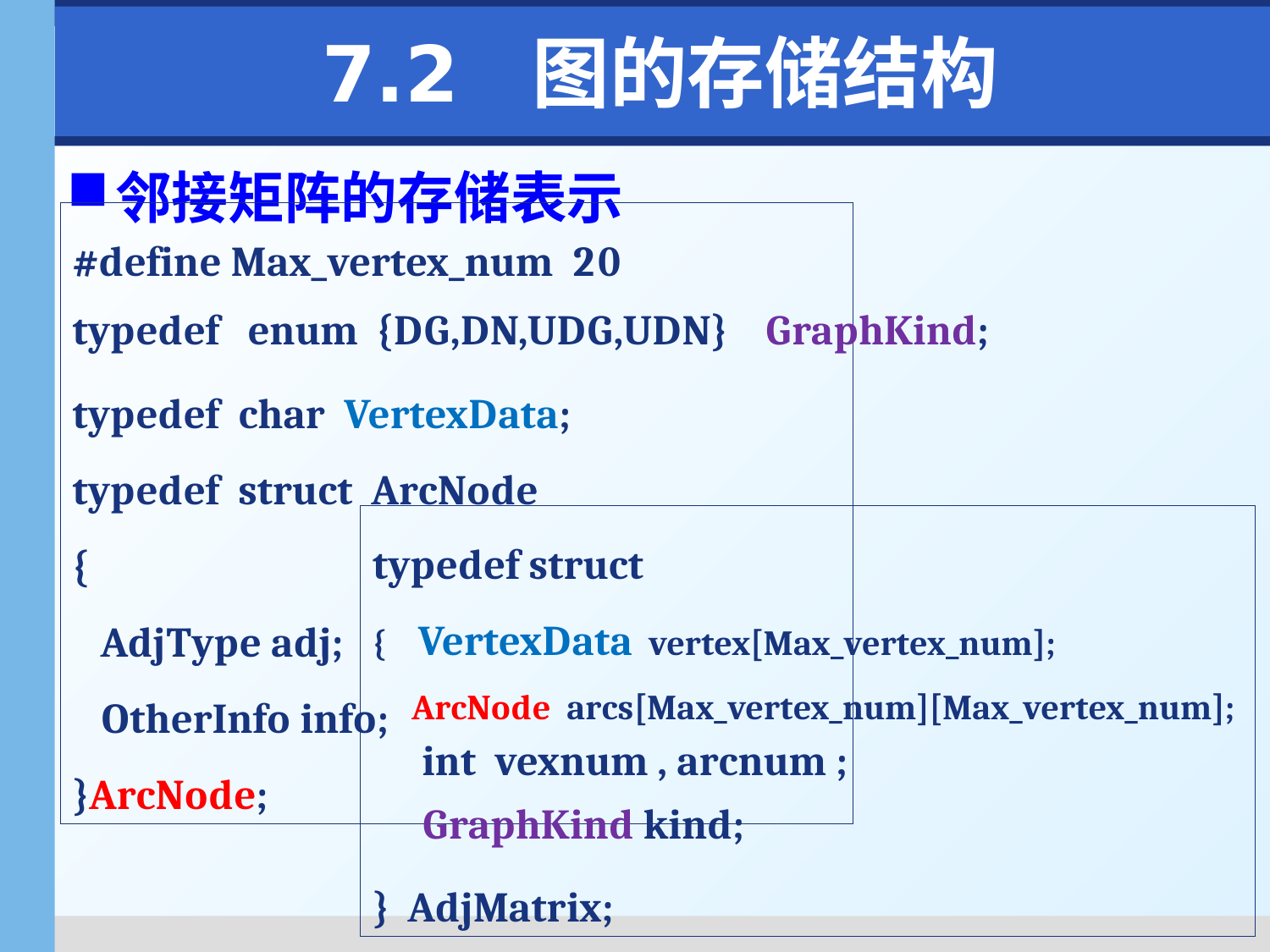

# 7.2  图的存储结构
邻接矩阵的存储表示

#define Max_vertex_num  20

typedef  char  VertexData;
typedef  struct  ArcNode
{
   AdjType adj;
   OtherInfo info;
}ArcNode;
typedef   enum  {DG,DN,UDG,UDN}    GraphKind;
typedef struct
{    VertexData  vertex[Max_vertex_num];
     ArcNode  arcs[Max_vertex_num][Max_vertex_num];

}  AdjMatrix;
 int  vexnum , arcnum ;
 GraphKind kind;